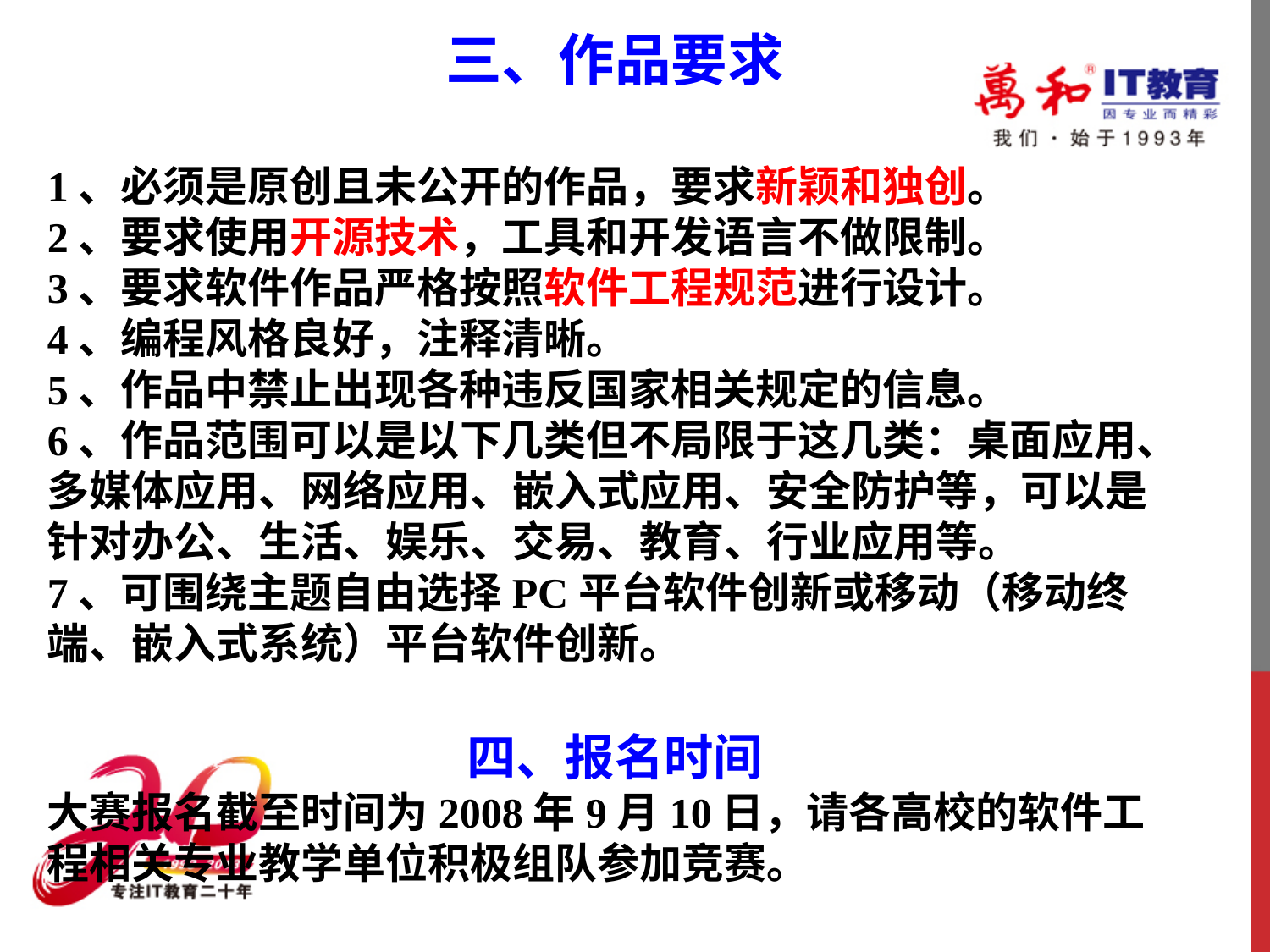

三、作品要求

1、必须是原创且未公开的作品，要求新颖和独创。
2、要求使用开源技术，工具和开发语言不做限制。
3、要求软件作品严格按照软件工程规范进行设计。
4、编程风格良好，注释清晰。
5、作品中禁止出现各种违反国家相关规定的信息。
6、作品范围可以是以下几类但不局限于这几类：桌面应用、多媒体应用、网络应用、嵌入式应用、安全防护等，可以是针对办公、生活、娱乐、交易、教育、行业应用等。
7、可围绕主题自由选择PC平台软件创新或移动（移动终端、嵌入式系统）平台软件创新。

四、报名时间
大赛报名截至时间为2008年9月10日，请各高校的软件工程相关专业教学单位积极组队参加竞赛。